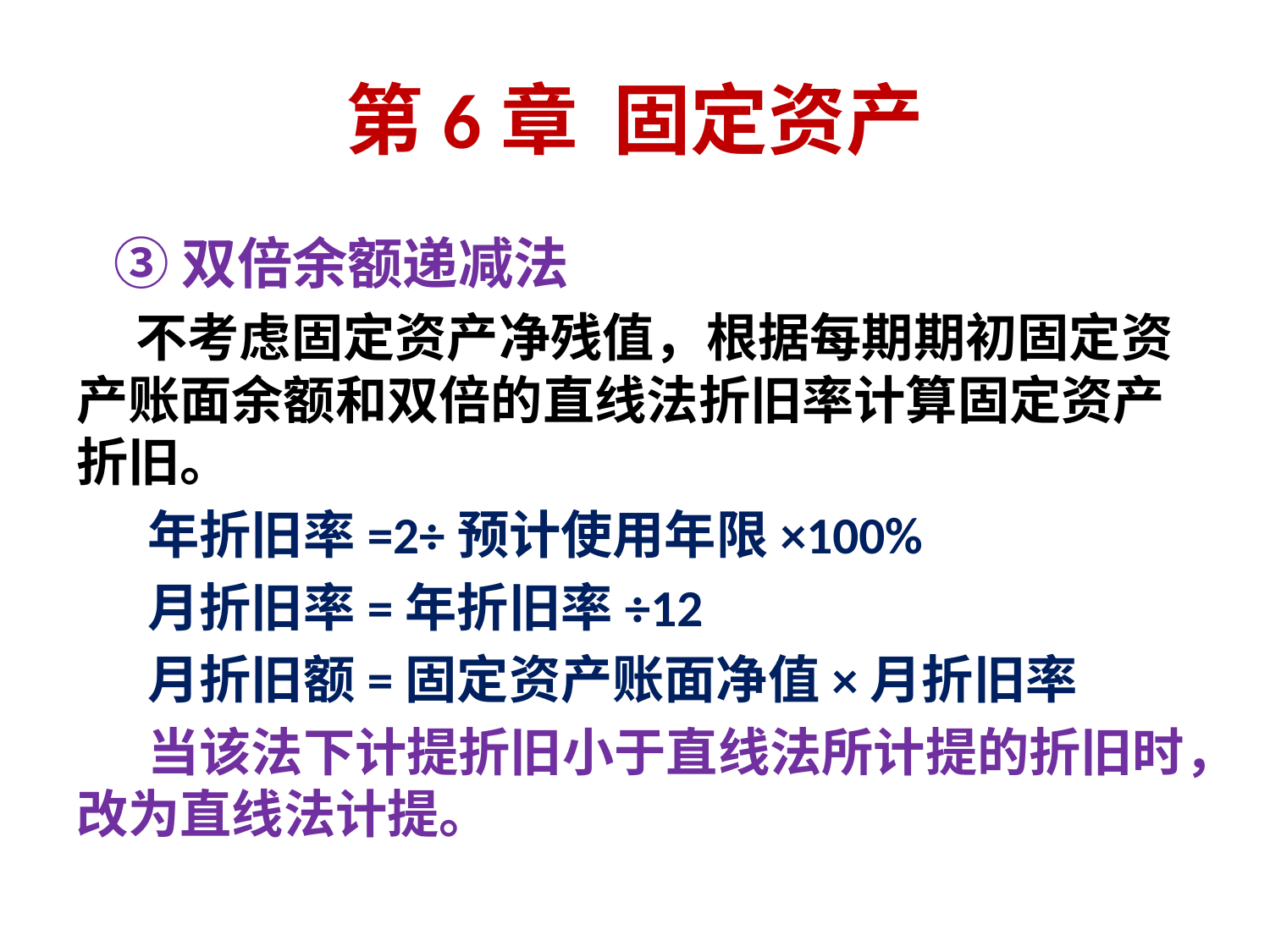

# 第6章  固定资产
   ③双倍余额递减法
    不考虑固定资产净残值，根据每期期初固定资产账面余额和双倍的直线法折旧率计算固定资产折旧。
     年折旧率=2÷预计使用年限×100%
     月折旧率=年折旧率÷12
     月折旧额=固定资产账面净值×月折旧率
     当该法下计提折旧小于直线法所计提的折旧时，改为直线法计提。